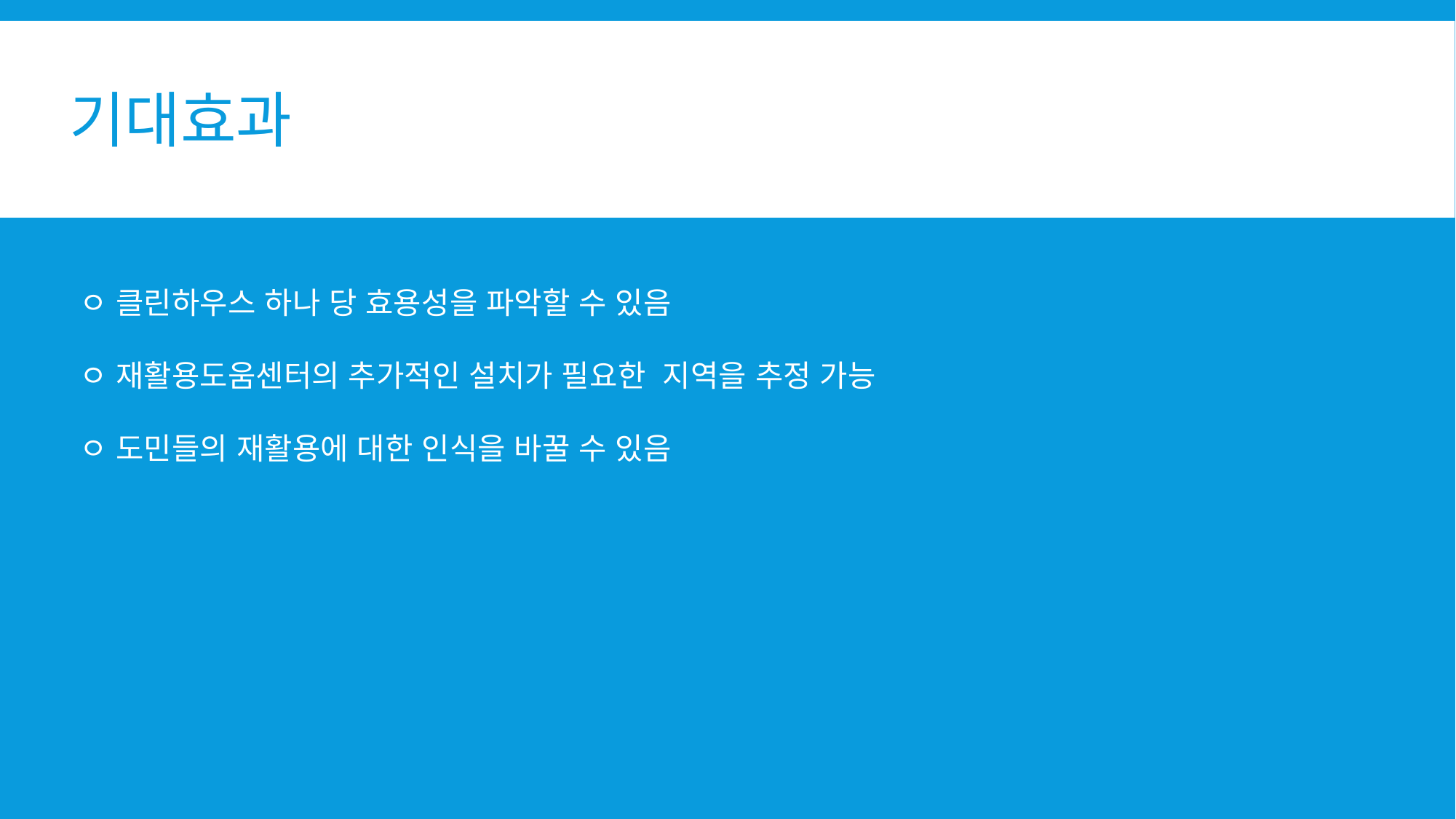

# 기대효과
ㅇ 클린하우스 하나 당 효용성을 파악할 수 있음

ㅇ 재활용도움센터의 추가적인 설치가 필요한  지역을 추정 가능

ㅇ 도민들의 재활용에 대한 인식을 바꿀 수 있음